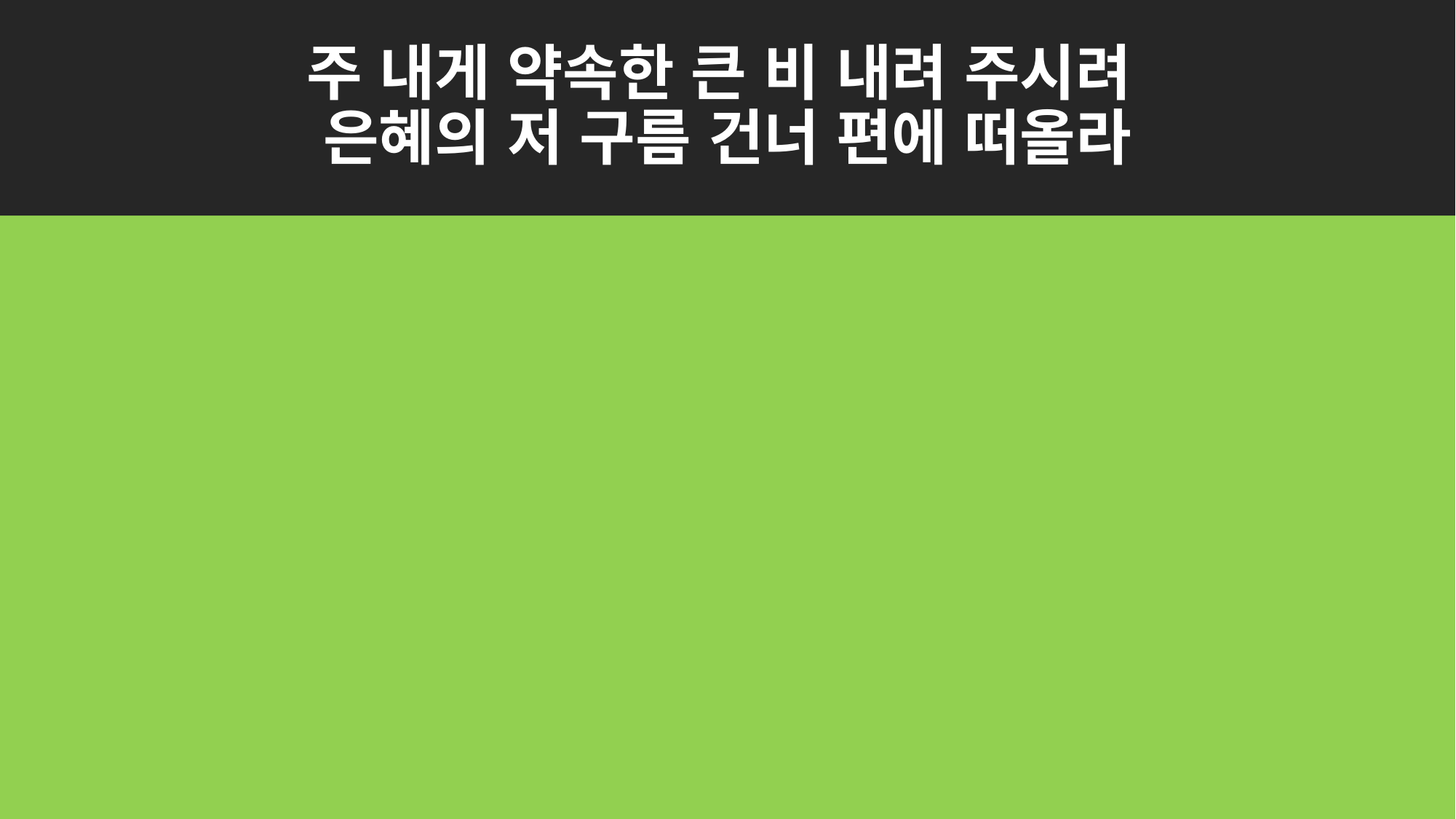

# 주 내게 약속한 큰 비 내려 주시려 은혜의 저 구름 건너 편에 떠올라